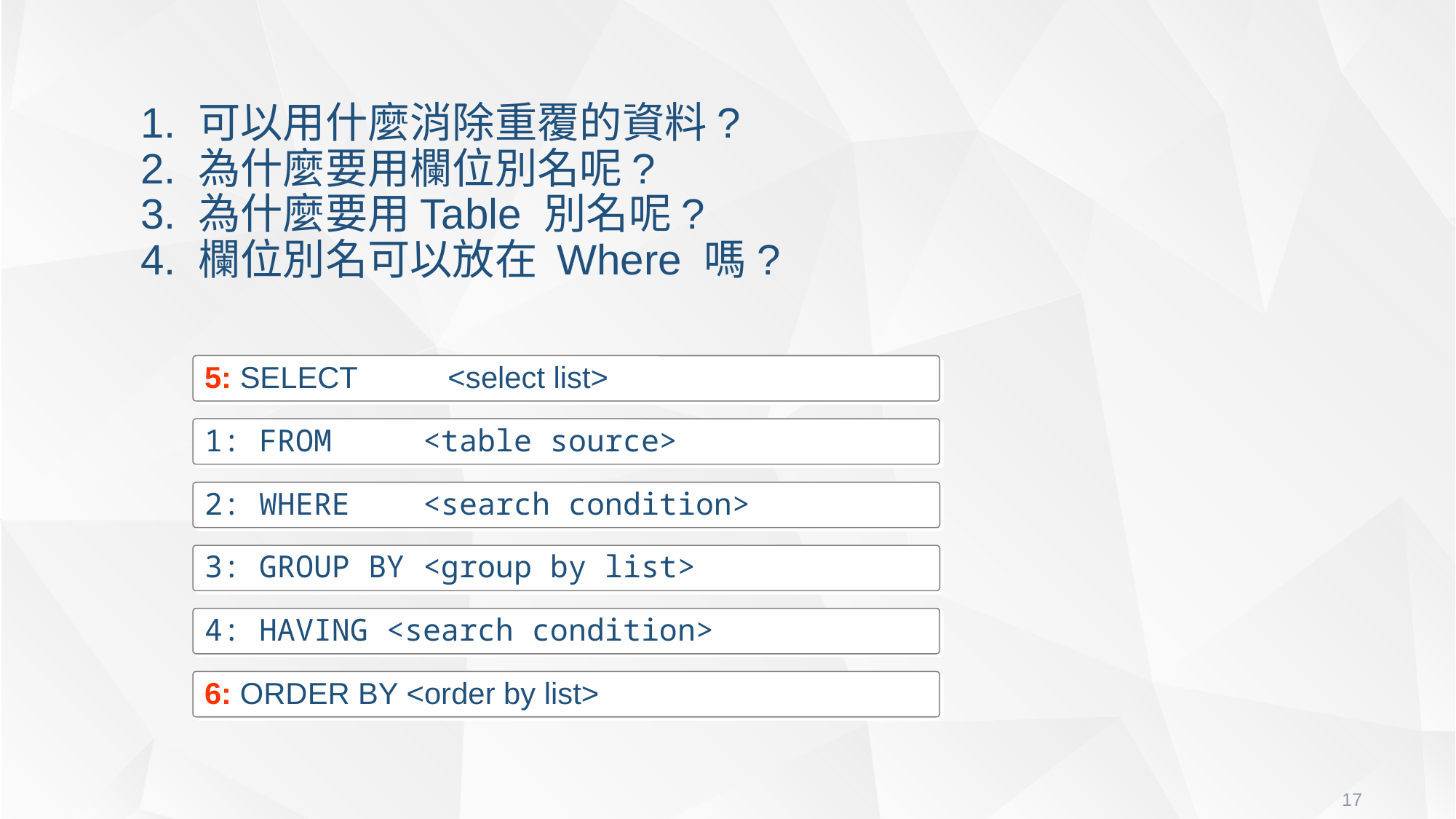

# 1. 可以用什麼消除重覆的資料? 2. 為什麼要用欄位別名呢? 3. 為什麼要用Table 別名呢? 4. 欄位別名可以放在 Where 嗎?
5: SELECT	   <select list>
1: FROM     <table source>
2: WHERE    <search condition>
3: GROUP BY <group by list>
4: HAVING <search condition>
6: ORDER BY <order by list>